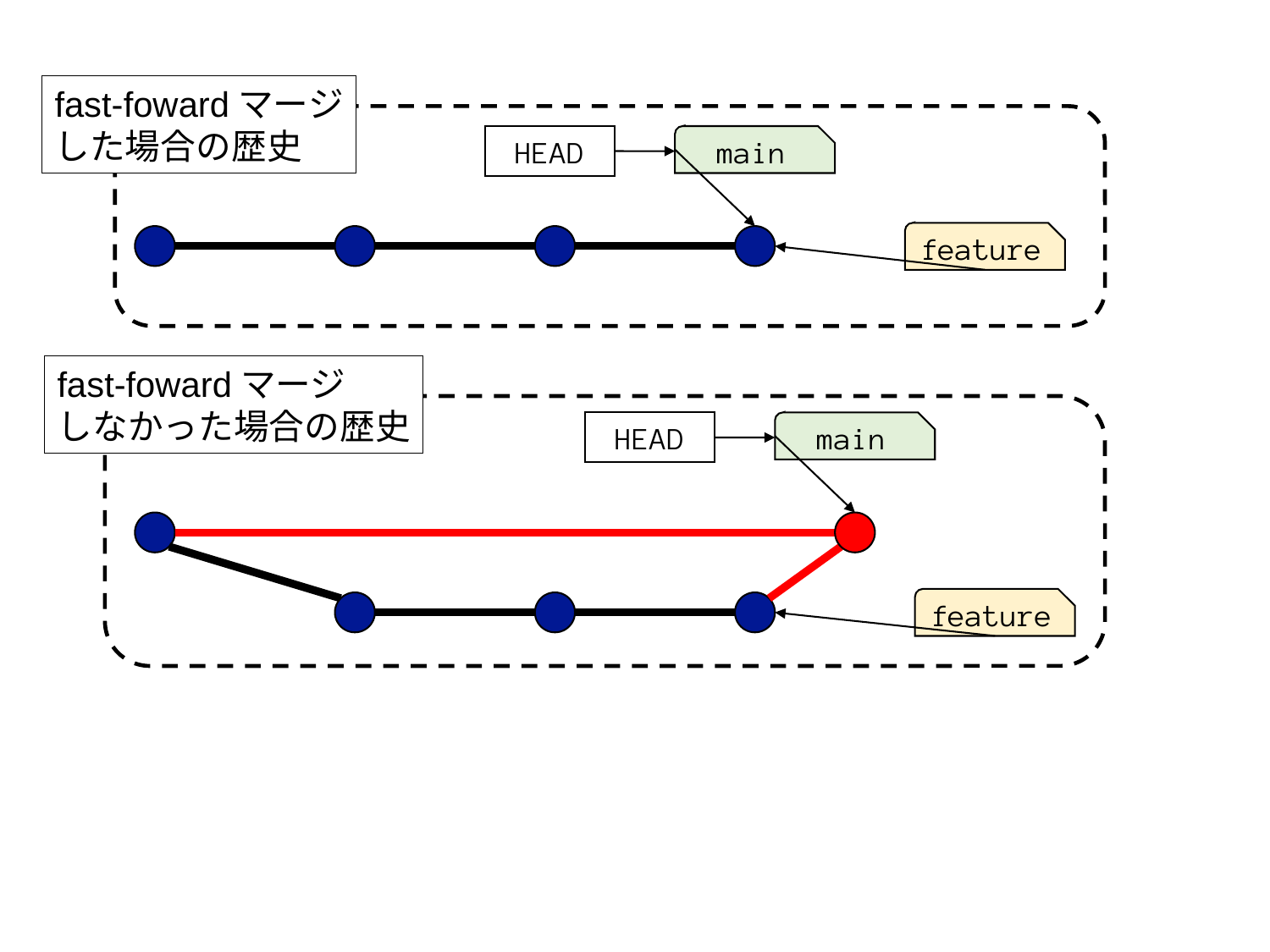

fast-fowardマージ
した場合の歴史

HEAD
main
feature

fast-fowardマージ
しなかった場合の歴史

HEAD
main

feature